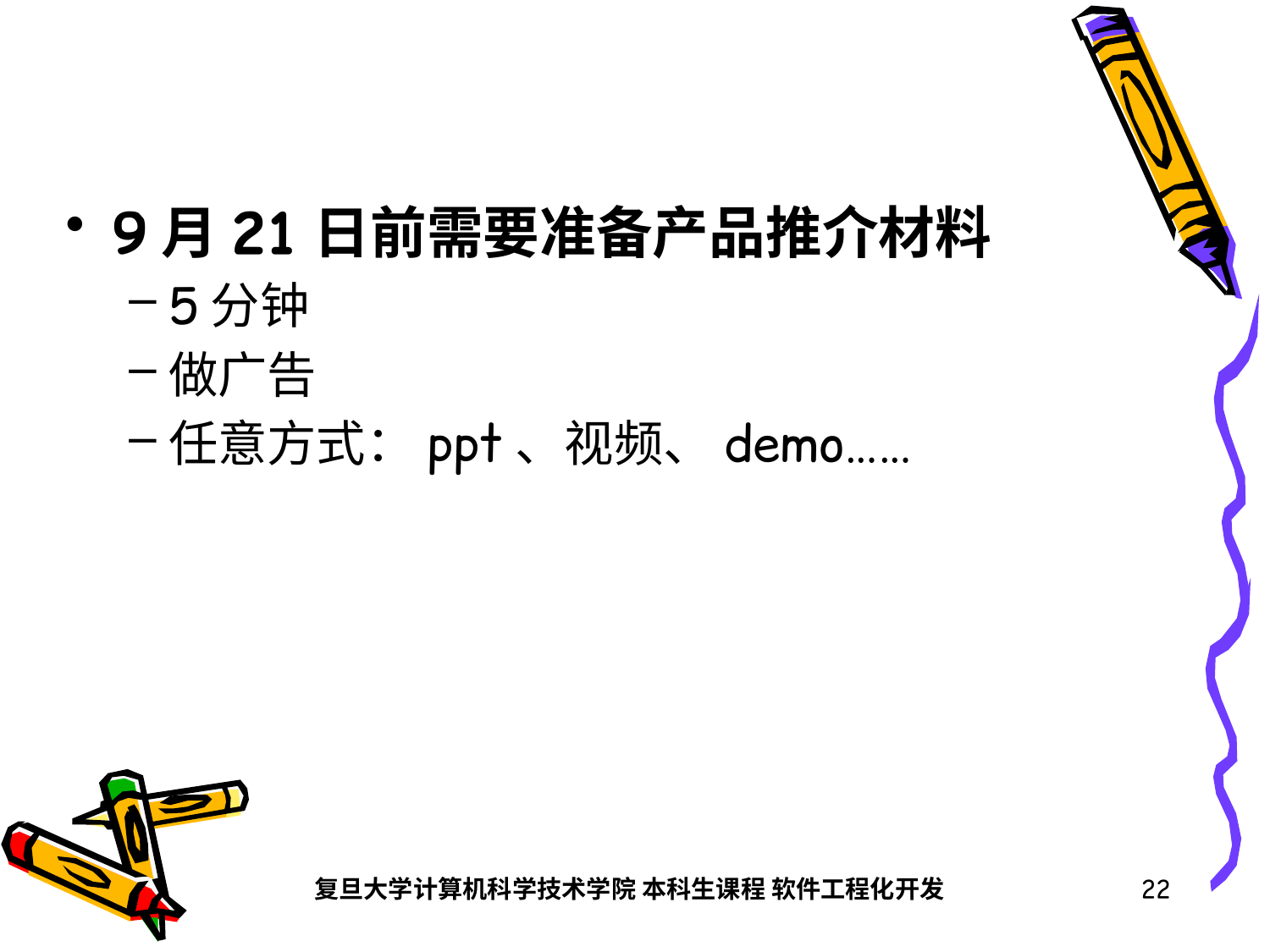

#
9月21日前需要准备产品推介材料
5分钟
做广告
任意方式：ppt、视频、demo……

复旦大学计算机科学技术学院 本科生课程 软件工程化开发
22